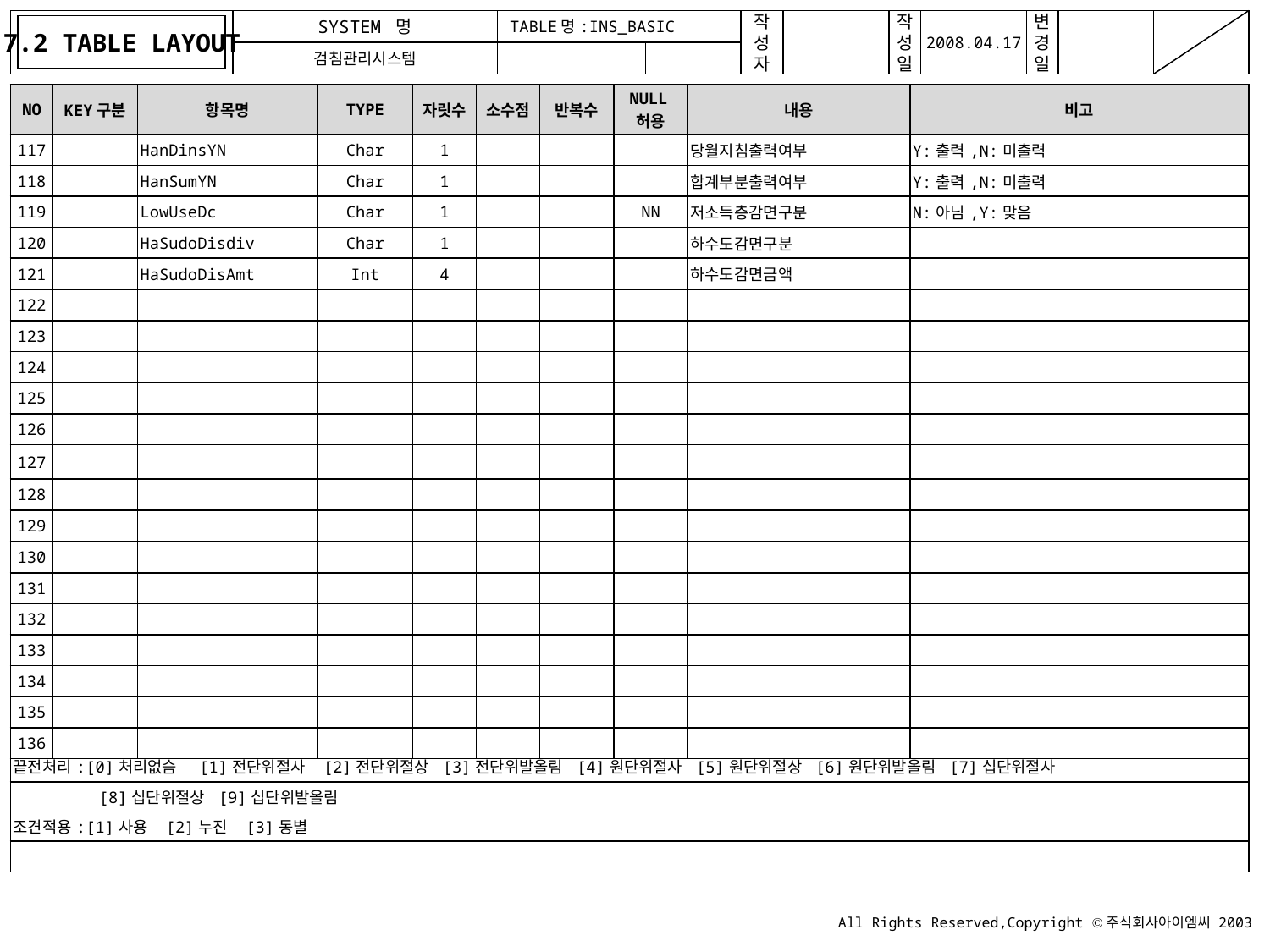

7.2 TABLE LAYOUT
TABLE명:INS_BASIC
| NO | KEY구분 | 항목명 | TYPE | 자릿수 | 소수점 | 반복수 | NULL허용 | 내용 | 비고 |
| --- | --- | --- | --- | --- | --- | --- | --- | --- | --- |
| 117 |  | HanDinsYN | Char | 1 |  |  |  | 당월지침출력여부 | Y:출력,N:미출력 |
| 118 |  | HanSumYN | Char | 1 |  |  |  | 합계부분출력여부 | Y:출력,N:미출력 |
| 119 |  | LowUseDc | Char | 1 |  |  | NN | 저소득층감면구분 | N:아님,Y:맞음 |
| 120 |  | HaSudoDisdiv | Char | 1 |  |  |  | 하수도감면구분 |  |
| 121 |  | HaSudoDisAmt | Int | 4 |  |  |  | 하수도감면금액 |  |
| 122 |  |  |  |  |  |  |  |  |  |
| 123 |  |  |  |  |  |  |  |  |  |
| 124 |  |  |  |  |  |  |  |  |  |
| 125 |  |  |  |  |  |  |  |  |  |
| 126 |  |  |  |  |  |  |  |  |  |
| 127 |  |  |  |  |  |  |  |  |  |
| 128 |  |  |  |  |  |  |  |  |  |
| 129 |  |  |  |  |  |  |  |  |  |
| 130 |  |  |  |  |  |  |  |  |  |
| 131 |  |  |  |  |  |  |  |  |  |
| 132 |  |  |  |  |  |  |  |  |  |
| 133 |  |  |  |  |  |  |  |  |  |
| 134 |  |  |  |  |  |  |  |  |  |
| 135 |  |  |  |  |  |  |  |  |  |
| 136 |  |  |  |  |  |  |  |  |  |
| 끝전처리:[0]처리없슴 [1]전단위절사 [2]전단위절상 [3]전단위발올림 [4]원단위절사 [5]원단위절상 [6]원단위발올림 [7]십단위절사 |
| --- |
| [8]십단위절상 [9]십단위발올림 |
| 조견적용:[1]사용 [2]누진 [3]동별 |
|  |